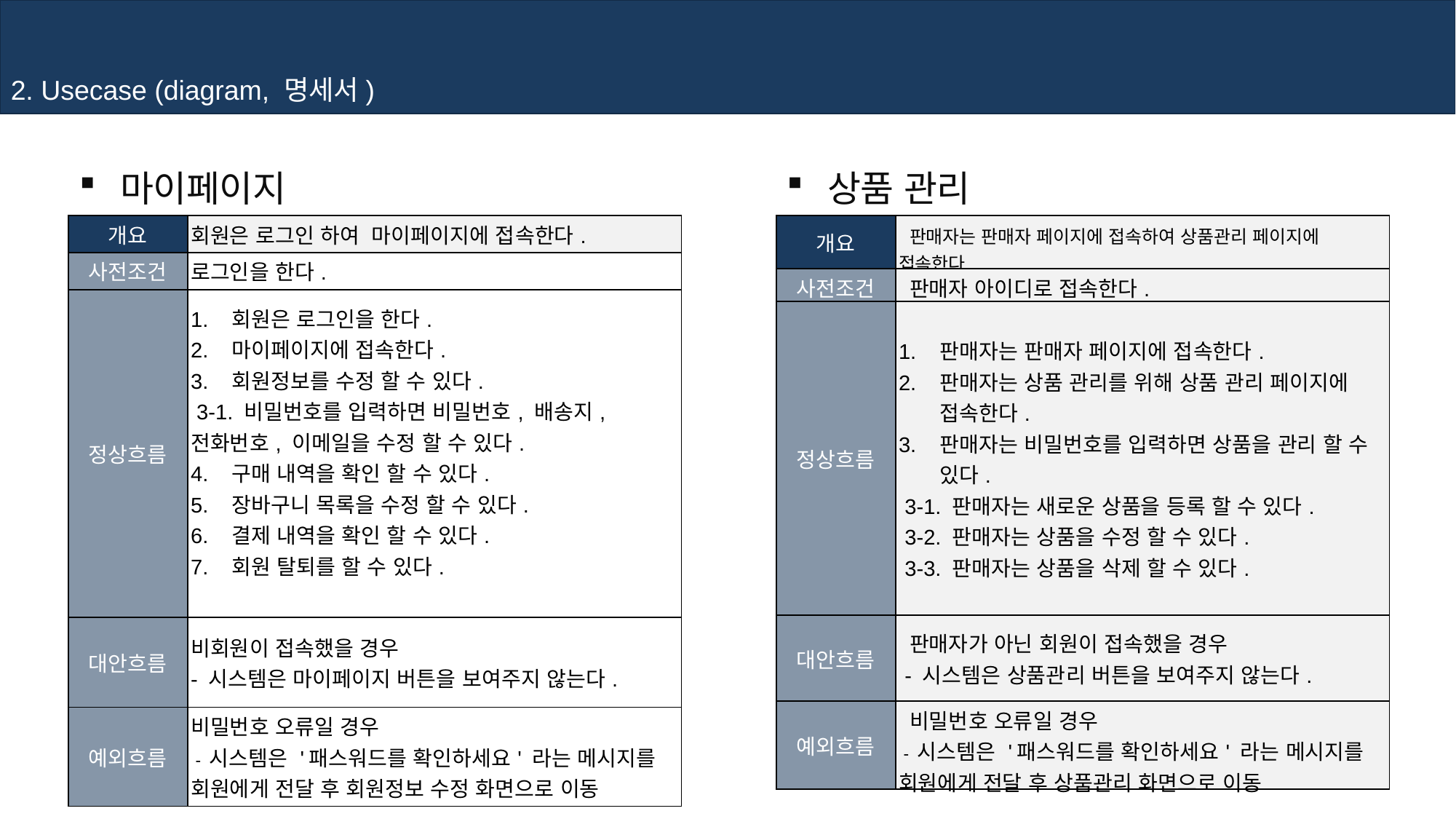

2. Usecase (diagram, 명세서)
마이페이지
상품 관리
| 개요 | 판매자는 판매자 페이지에 접속하여 상품관리 페이지에 접속한다. |
| --- | --- |
| 사전조건 | 판매자 아이디로 접속한다. |
| 정상흐름 | 판매자는 판매자 페이지에 접속한다. 판매자는 상품 관리를 위해 상품 관리 페이지에 접속한다. 판매자는 비밀번호를 입력하면 상품을 관리 할 수 있다. 3-1. 판매자는 새로운 상품을 등록 할 수 있다. 3-2. 판매자는 상품을 수정 할 수 있다. 3-3. 판매자는 상품을 삭제 할 수 있다. |
| 대안흐름 | 판매자가 아닌 회원이 접속했을 경우 - 시스템은 상품관리 버튼을 보여주지 않는다. |
| 예외흐름 | 비밀번호 오류일 경우 - 시스템은 '패스워드를 확인하세요' 라는 메시지를 회원에게 전달 후 상품관리 화면으로 이동 |
| 개요 | 회원은 로그인 하여 마이페이지에 접속한다. |
| --- | --- |
| 사전조건 | 로그인을 한다. |
| 정상흐름 | 회원은 로그인을 한다. 마이페이지에 접속한다. 회원정보를 수정 할 수 있다. 3-1. 비밀번호를 입력하면 비밀번호, 배송지, 전화번호, 이메일을 수정 할 수 있다. 구매 내역을 확인 할 수 있다. 장바구니 목록을 수정 할 수 있다. 결제 내역을 확인 할 수 있다. 회원 탈퇴를 할 수 있다. |
| 대안흐름 | 비회원이 접속했을 경우 - 시스템은 마이페이지 버튼을 보여주지 않는다. |
| 예외흐름 | 비밀번호 오류일 경우 - 시스템은 '패스워드를 확인하세요' 라는 메시지를 회원에게 전달 후 회원정보 수정 화면으로 이동 |